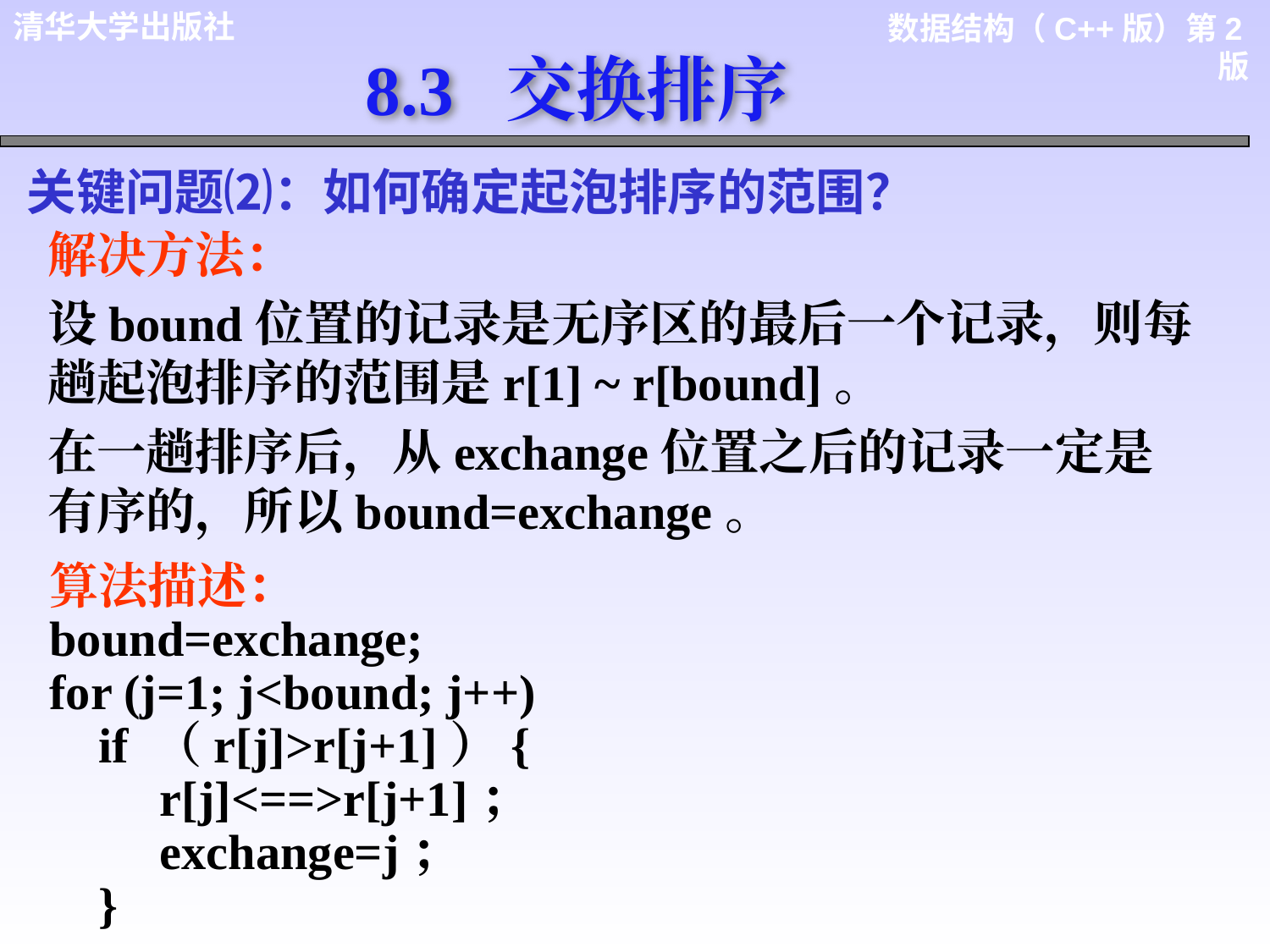

8.3  交换排序
关键问题⑵：如何确定起泡排序的范围？
解决方法：
设bound位置的记录是无序区的最后一个记录，则每趟起泡排序的范围是r[1] ~ r[bound]。
在一趟排序后，从exchange位置之后的记录一定是有序的，所以bound=exchange。
算法描述：
bound=exchange;
for (j=1; j<bound; j++)
    if （r[j]>r[j+1]）{
         r[j]<==>r[j+1]；
         exchange=j；
    }